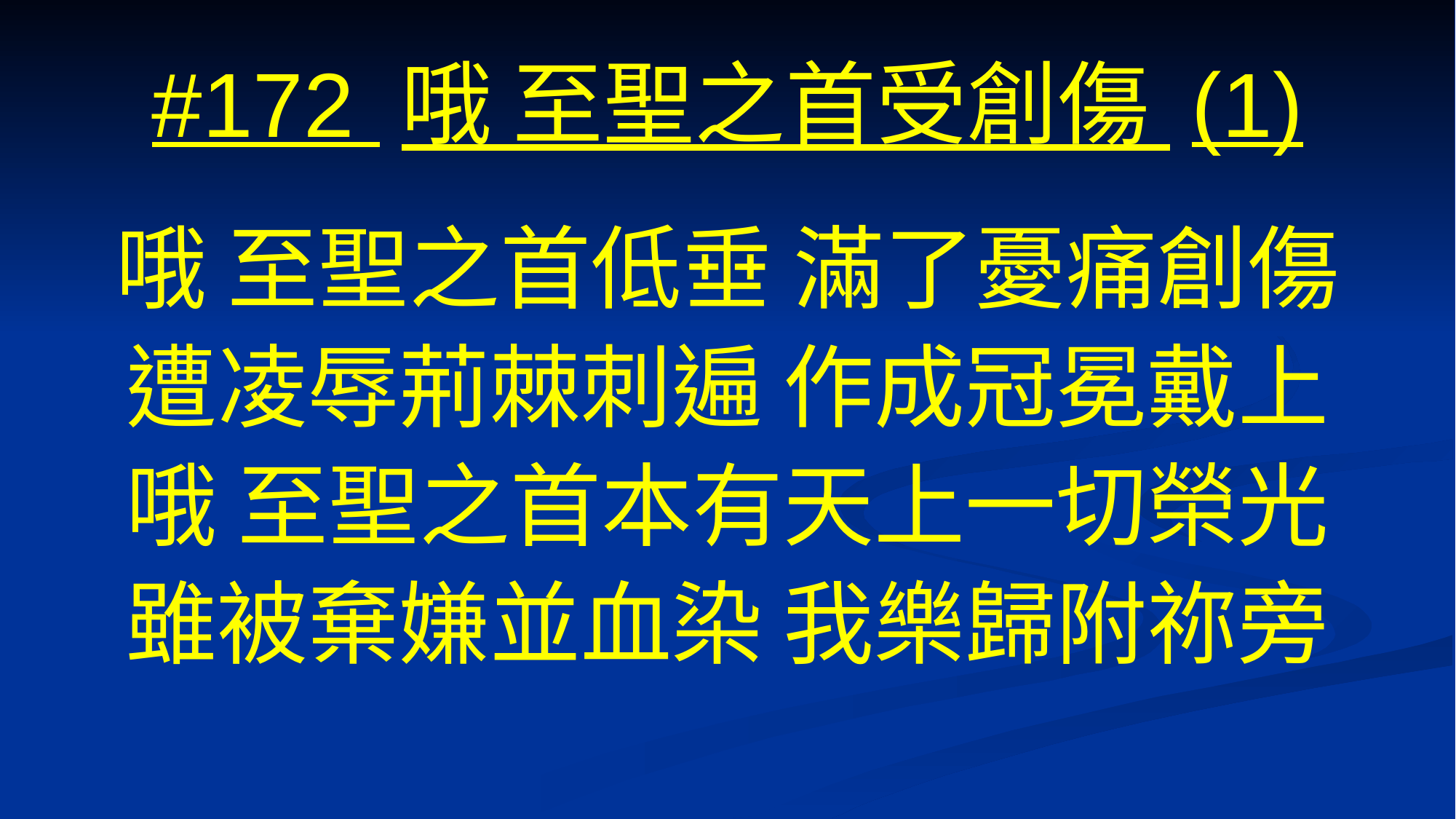

# #172 哦 至聖之首受創傷 (1)
哦 至聖之首低垂 滿了憂痛創傷
遭凌辱荊棘刺遍 作成冠冕戴上
哦 至聖之首本有天上一切榮光
雖被棄嫌並血染 我樂歸附祢旁